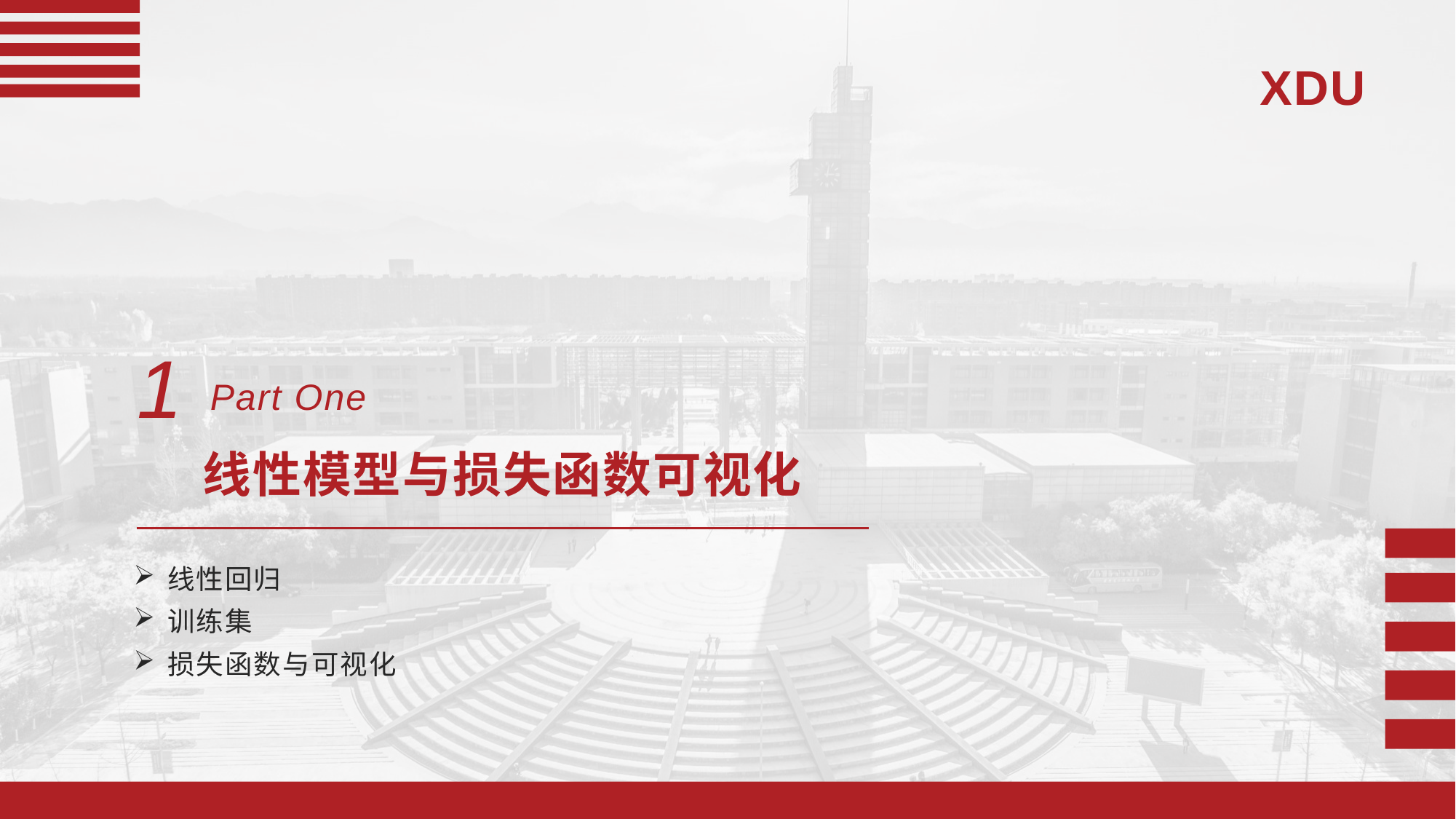

1
Part One
线性模型与损失函数可视化
线性回归
训练集
损失函数与可视化